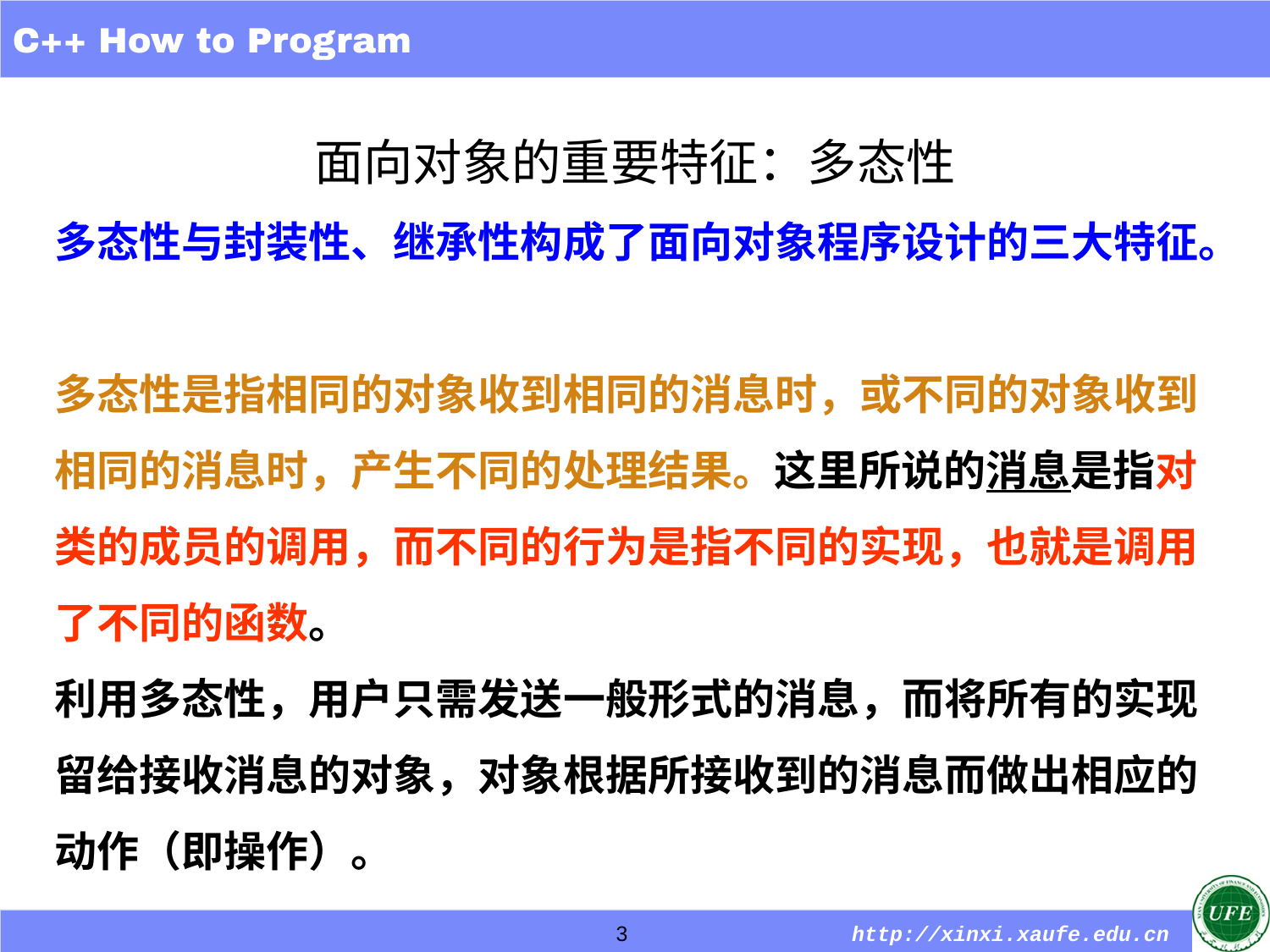

面向对象的重要特征：多态性
多态性与封装性、继承性构成了面向对象程序设计的三大特征。
多态性是指相同的对象收到相同的消息时，或不同的对象收到相同的消息时，产生不同的处理结果。这里所说的消息是指对类的成员的调用，而不同的行为是指不同的实现，也就是调用了不同的函数。
利用多态性，用户只需发送一般形式的消息，而将所有的实现留给接收消息的对象，对象根据所接收到的消息而做出相应的动作（即操作）。
3